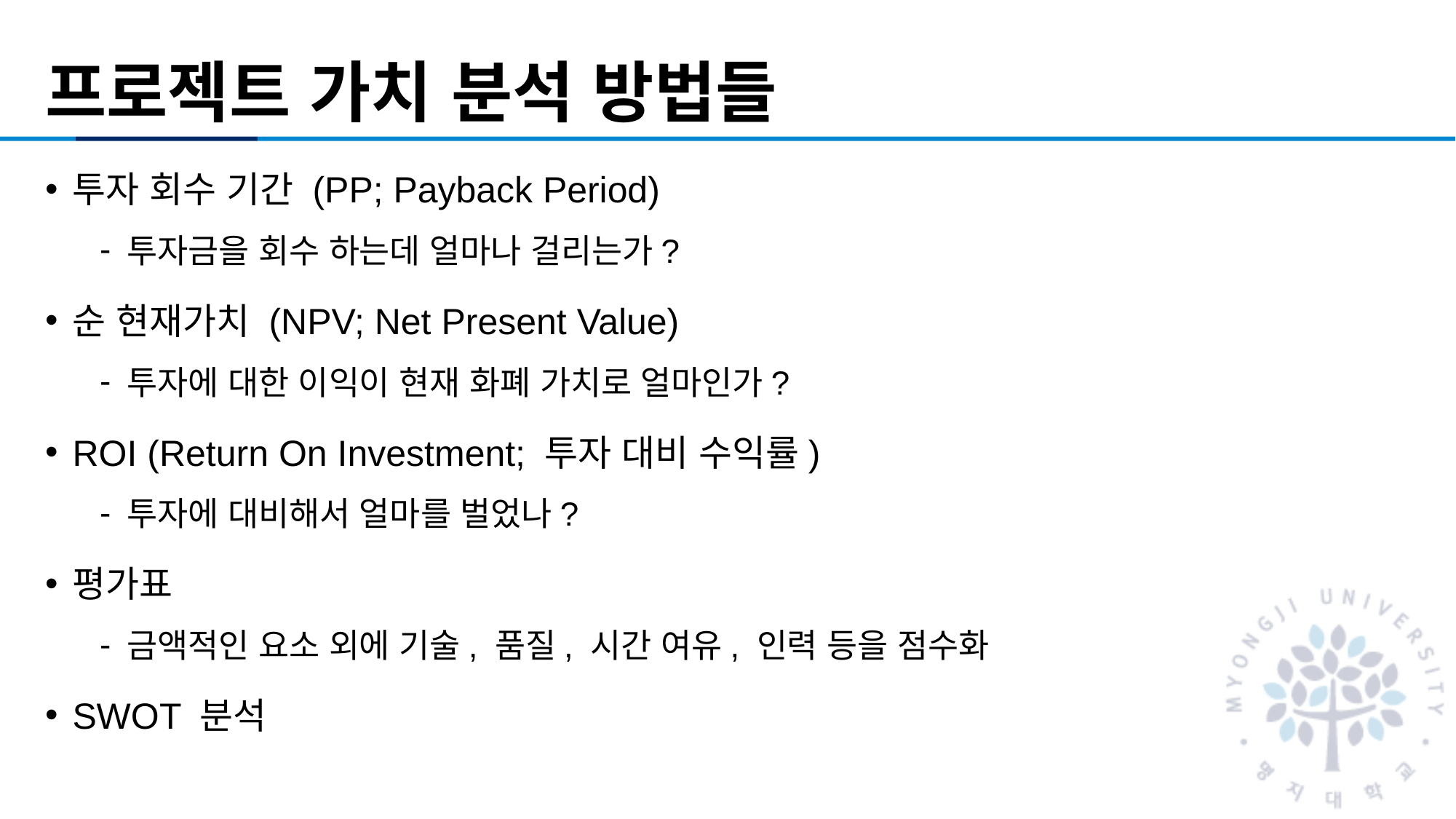

# 프로젝트 가치 분석 방법들
투자 회수 기간 (PP; Payback Period)
투자금을 회수 하는데 얼마나 걸리는가?
순 현재가치 (NPV; Net Present Value)
투자에 대한 이익이 현재 화폐 가치로 얼마인가?
ROI (Return On Investment; 투자 대비 수익률)
투자에 대비해서 얼마를 벌었나?
평가표
금액적인 요소 외에 기술, 품질, 시간 여유, 인력 등을 점수화
SWOT 분석